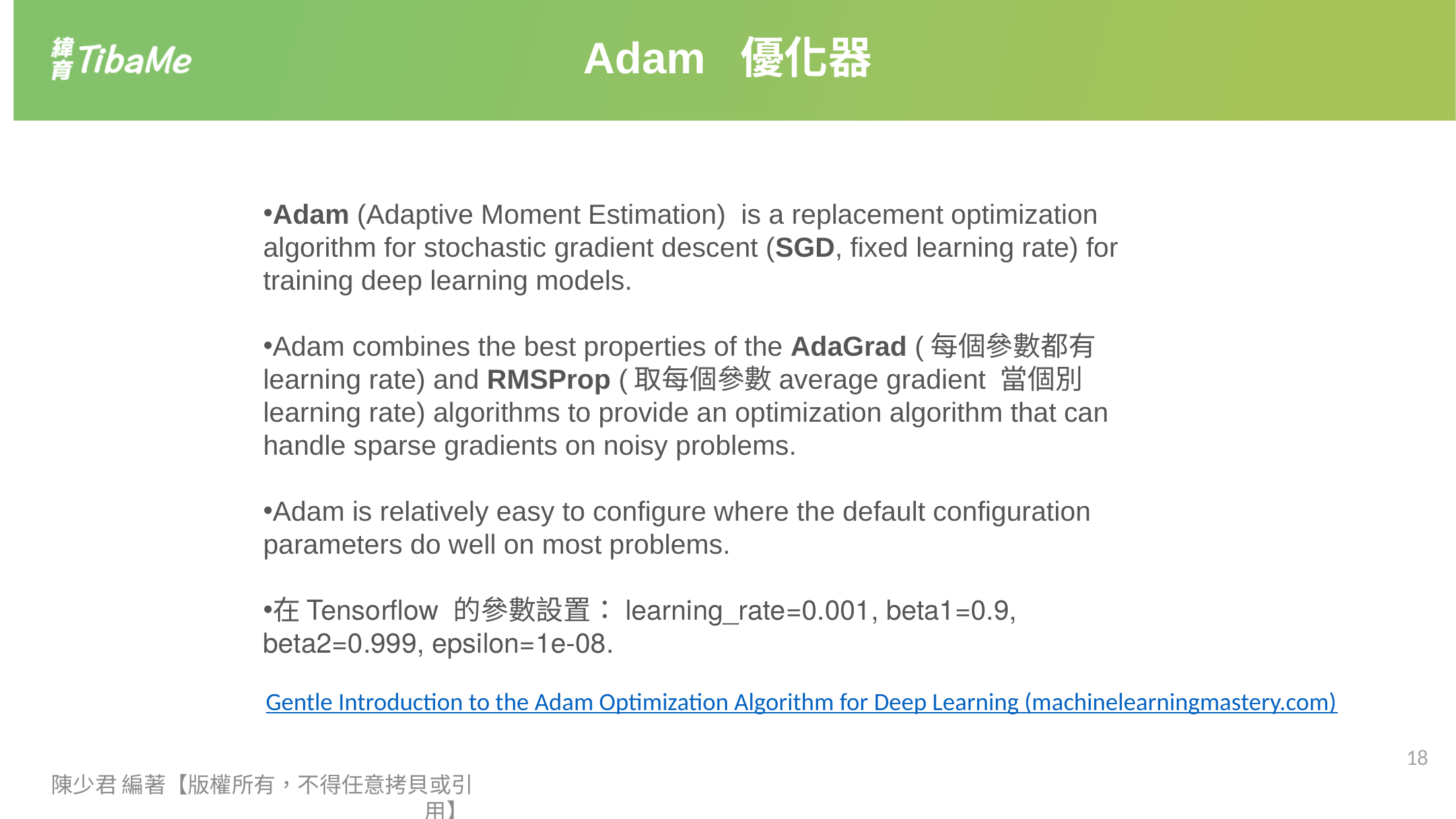

Adam  優化器
Adam (Adaptive Moment Estimation)  is a replacement optimization algorithm for stochastic gradient descent (SGD, fixed learning rate) for training deep learning models.

Adam combines the best properties of the AdaGrad (每個參數都有learning rate) and RMSProp (取每個參數average gradient 當個別learning rate) algorithms to provide an optimization algorithm that can handle sparse gradients on noisy problems.

Adam is relatively easy to configure where the default configuration parameters do well on most problems.

在Tensorflow 的參數設置：learning_rate=0.001, beta1=0.9, beta2=0.999, epsilon=1e-08.
Gentle Introduction to the Adam Optimization Algorithm for Deep Learning (machinelearningmastery.com)